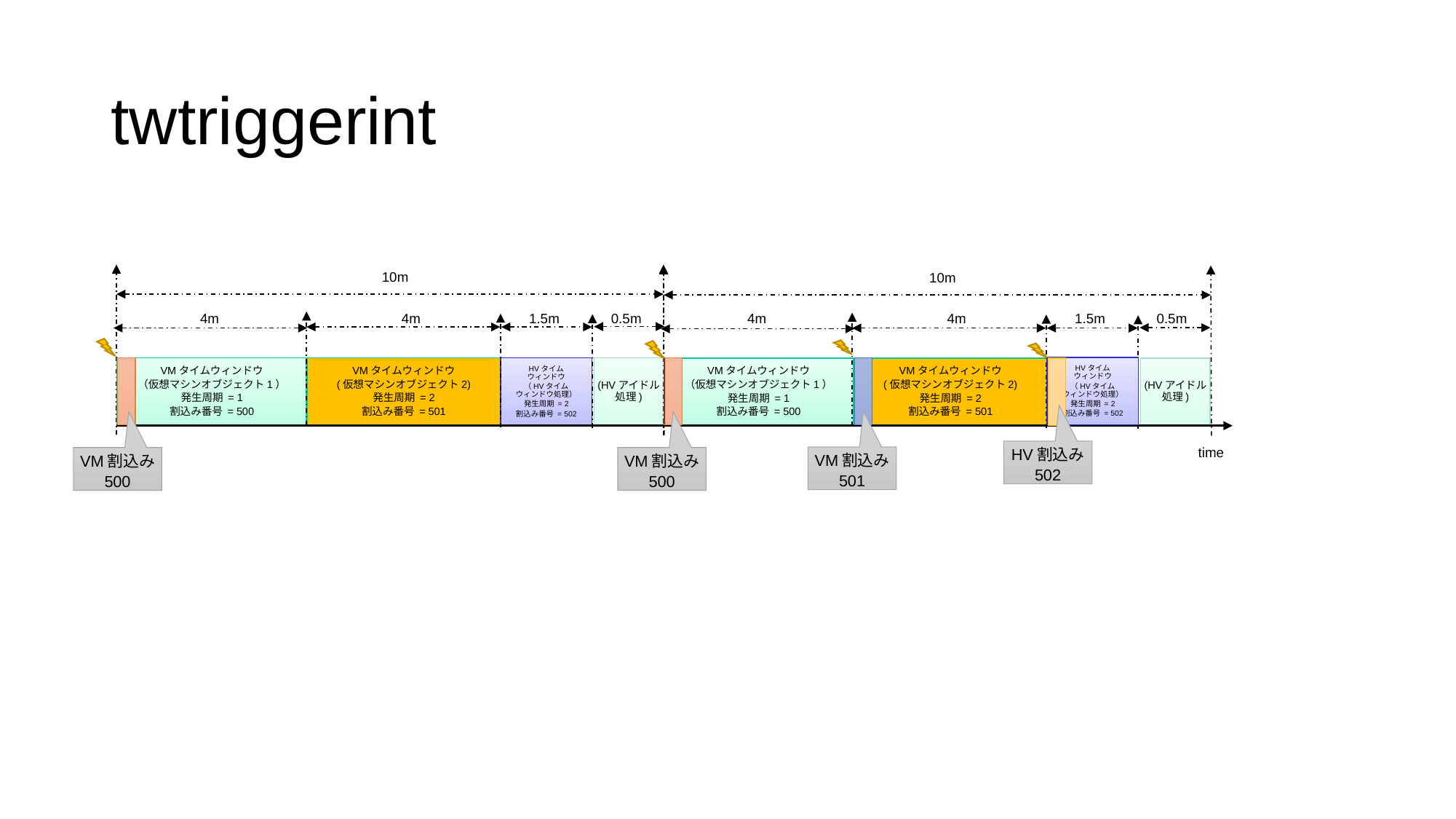

# twtriggerint
10m
10m
4m
4m
1.5m
0.5m
4m
4m
1.5m
0.5m

HVタイム
ウィンドウ
（HVタイム
ウィンドウ処理）
発生周期 = 2
割込み番号 = 502
VMタイムウィンドウ
（仮想マシンオブジェクト1）
発生周期 = 1
割込み番号 = 500
VMタイムウィンドウ
(仮想マシンオブジェクト2)
発生周期 = 2
割込み番号 = 501
HVタイム
ウィンドウ
（HVタイム
ウィンドウ処理）
発生周期 = 2
割込み番号 = 502
(HVアイドル
処理)
VMタイムウィンドウ
（仮想マシンオブジェクト1）
発生周期 = 1
割込み番号 = 500
VMタイムウィンドウ
(仮想マシンオブジェクト2)
発生周期 = 2
割込み番号 = 501
(HVアイドル
処理)

time
HV割込み
502
VM割込み
501
VM割込み
500
VM割込み
500